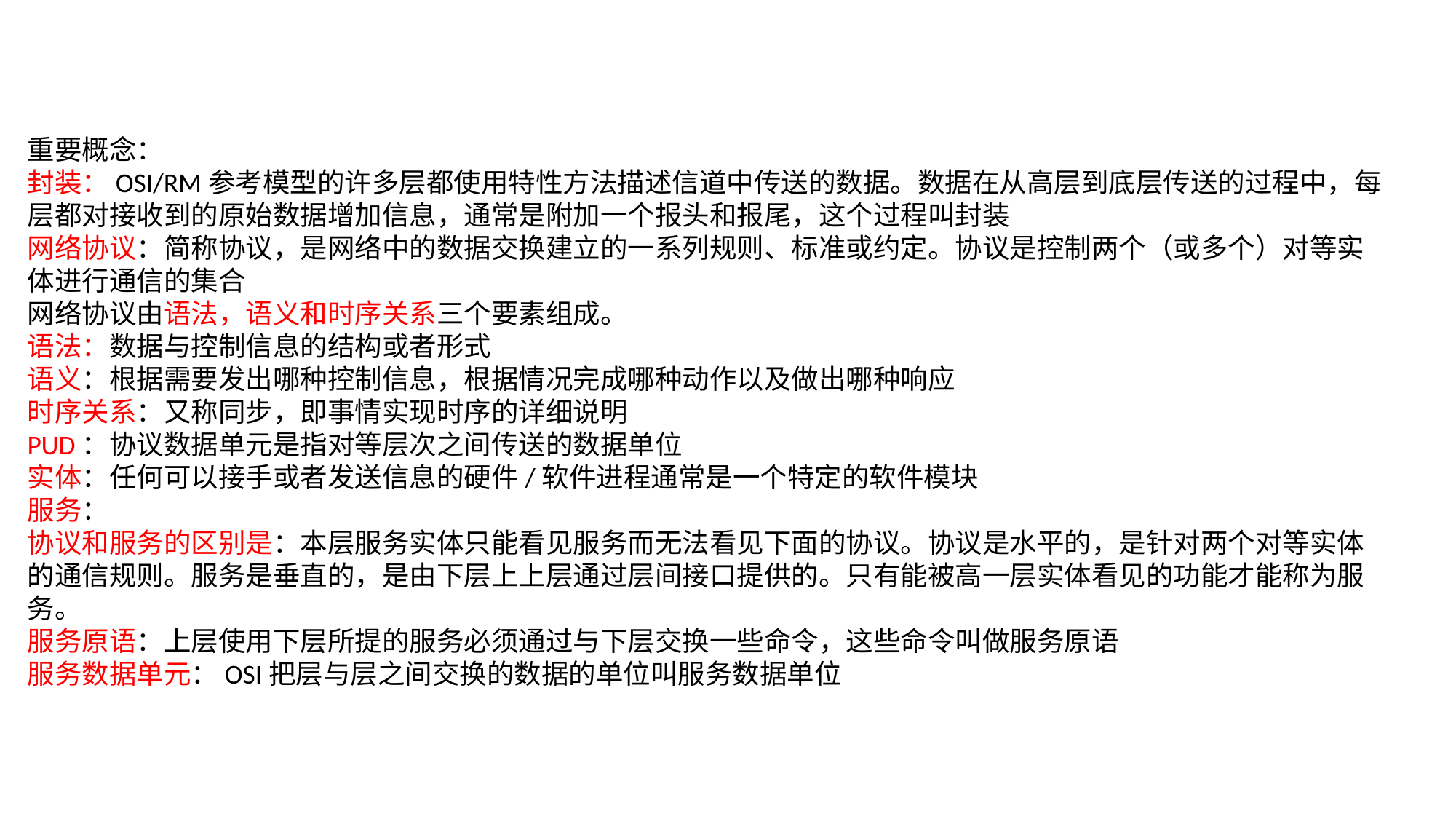

重要概念：
封装：OSI/RM参考模型的许多层都使用特性方法描述信道中传送的数据。数据在从高层到底层传送的过程中，每层都对接收到的原始数据增加信息，通常是附加一个报头和报尾，这个过程叫封装
网络协议：简称协议，是网络中的数据交换建立的一系列规则、标准或约定。协议是控制两个（或多个）对等实体进行通信的集合
网络协议由语法，语义和时序关系三个要素组成。
语法：数据与控制信息的结构或者形式
语义：根据需要发出哪种控制信息，根据情况完成哪种动作以及做出哪种响应
时序关系：又称同步，即事情实现时序的详细说明
PUD：协议数据单元是指对等层次之间传送的数据单位
实体：任何可以接手或者发送信息的硬件/软件进程通常是一个特定的软件模块
服务：
协议和服务的区别是：本层服务实体只能看见服务而无法看见下面的协议。协议是水平的，是针对两个对等实体的通信规则。服务是垂直的，是由下层上上层通过层间接口提供的。只有能被高一层实体看见的功能才能称为服务。
服务原语：上层使用下层所提的服务必须通过与下层交换一些命令，这些命令叫做服务原语
服务数据单元：OSI把层与层之间交换的数据的单位叫服务数据单位